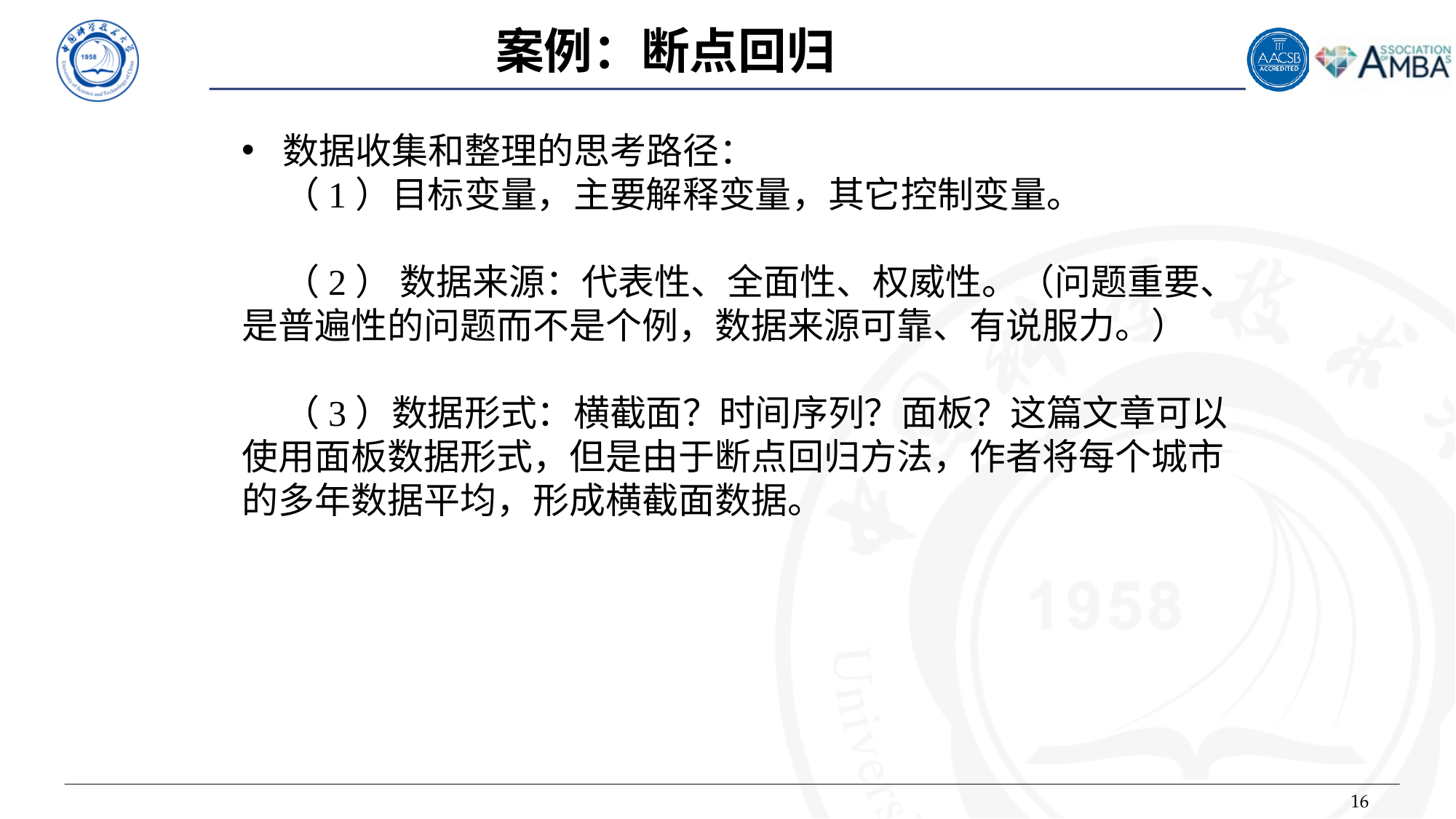

案例：断点回归
数据收集和整理的思考路径：
    （1）目标变量，主要解释变量，其它控制变量。

    （2） 数据来源：代表性、全面性、权威性。（问题重要、是普遍性的问题而不是个例，数据来源可靠、有说服力。）

    （3）数据形式：横截面？时间序列？面板？这篇文章可以使用面板数据形式，但是由于断点回归方法，作者将每个城市的多年数据平均，形成横截面数据。